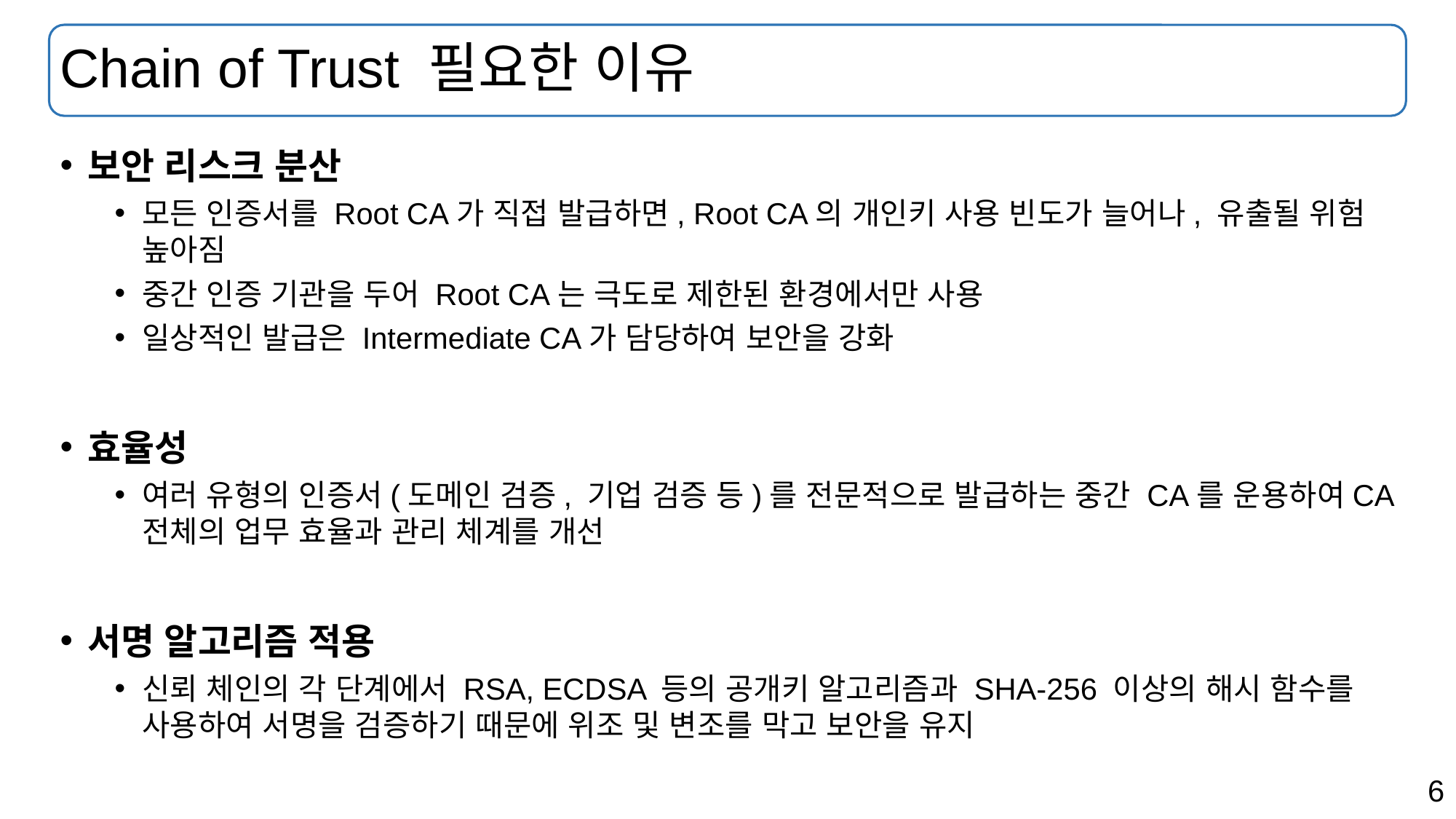

# Chain of Trust 필요한 이유
보안 리스크 분산
모든 인증서를 Root CA가 직접 발급하면, Root CA의 개인키 사용 빈도가 늘어나, 유출될 위험 높아짐
중간 인증 기관을 두어 Root CA는 극도로 제한된 환경에서만 사용
일상적인 발급은 Intermediate CA가 담당하여 보안을 강화

효율성
여러 유형의 인증서(도메인 검증, 기업 검증 등)를 전문적으로 발급하는 중간 CA를 운용하여CA 전체의 업무 효율과 관리 체계를 개선

서명 알고리즘 적용
신뢰 체인의 각 단계에서 RSA, ECDSA 등의 공개키 알고리즘과 SHA-256 이상의 해시 함수를 사용하여 서명을 검증하기 때문에 위조 및 변조를 막고 보안을 유지